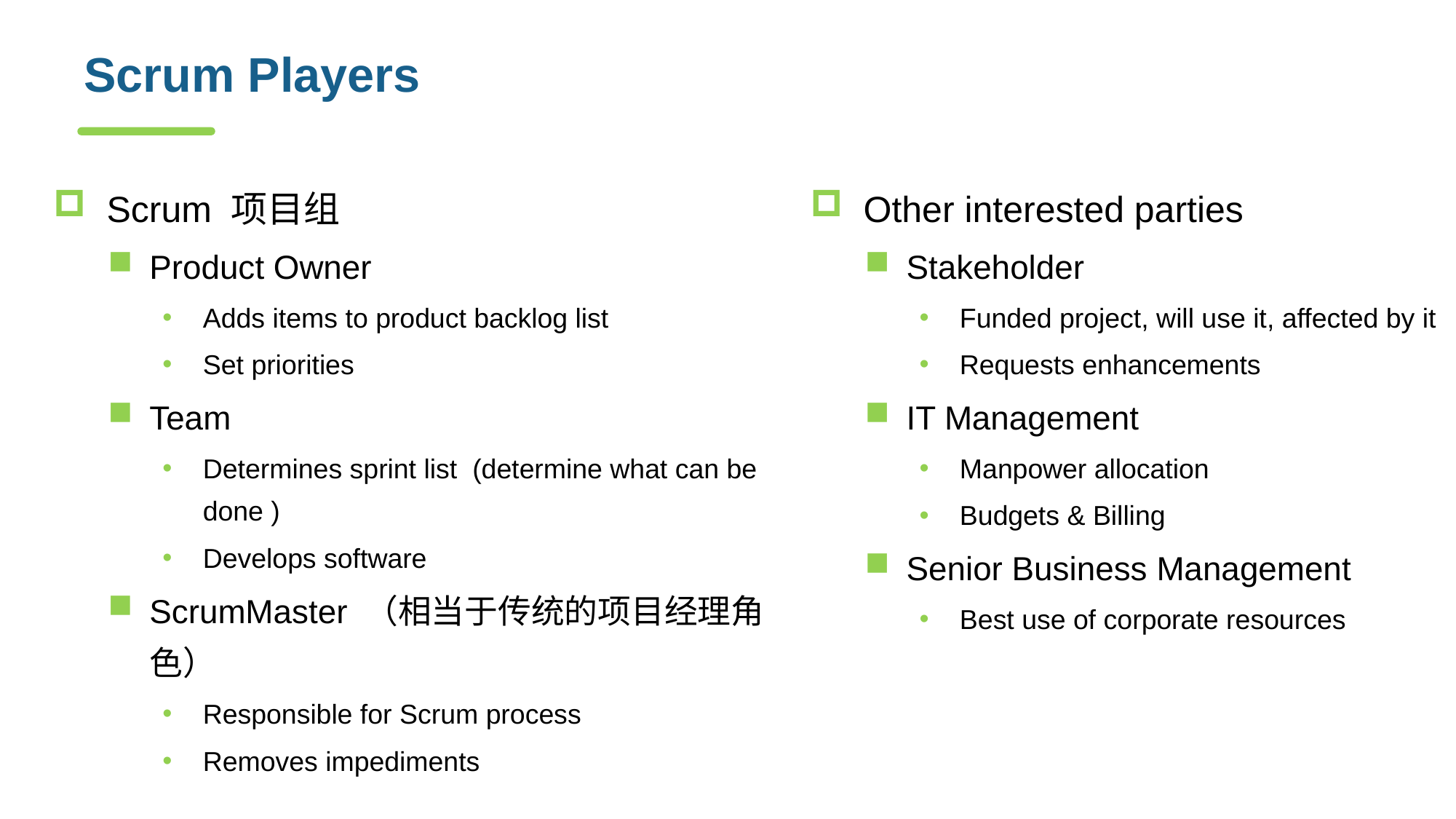

# Scrum Players
Scrum 项目组
Product Owner
Adds items to product backlog list
Set priorities
Team
Determines sprint list  (determine what can be done )
Develops software
ScrumMaster （相当于传统的项目经理角色）
Responsible for Scrum process
Removes impediments
Other interested parties
Stakeholder
Funded project, will use it, affected by it
Requests enhancements
IT Management
Manpower allocation
Budgets & Billing
Senior Business Management
Best use of corporate resources

32